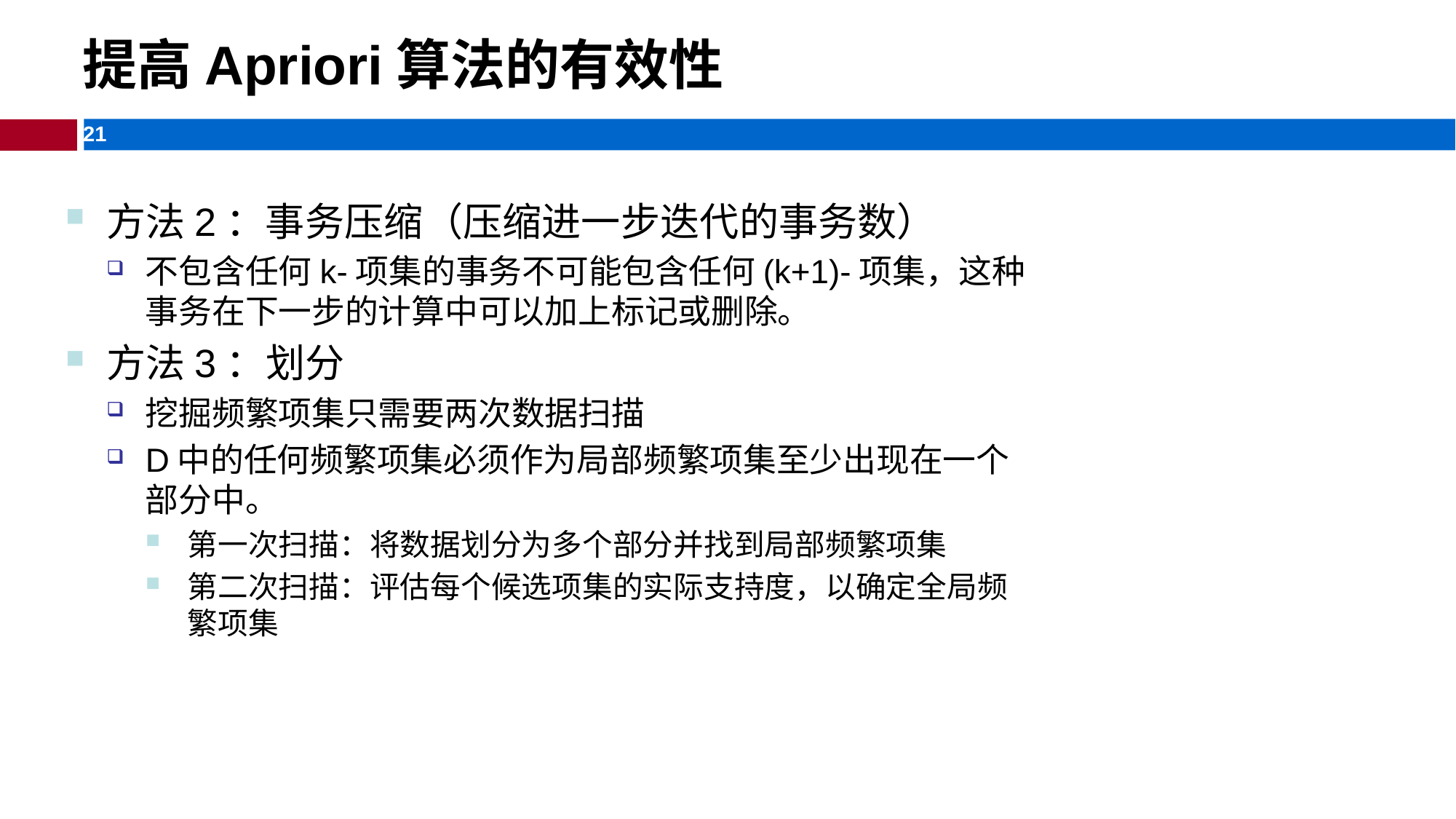

提高Apriori算法的有效性
方法2：事务压缩（压缩进一步迭代的事务数）
不包含任何k-项集的事务不可能包含任何(k+1)-项集，这种事务在下一步的计算中可以加上标记或删除。
方法3：划分
挖掘频繁项集只需要两次数据扫描
D中的任何频繁项集必须作为局部频繁项集至少出现在一个部分中。
第一次扫描：将数据划分为多个部分并找到局部频繁项集
第二次扫描：评估每个候选项集的实际支持度，以确定全局频繁项集